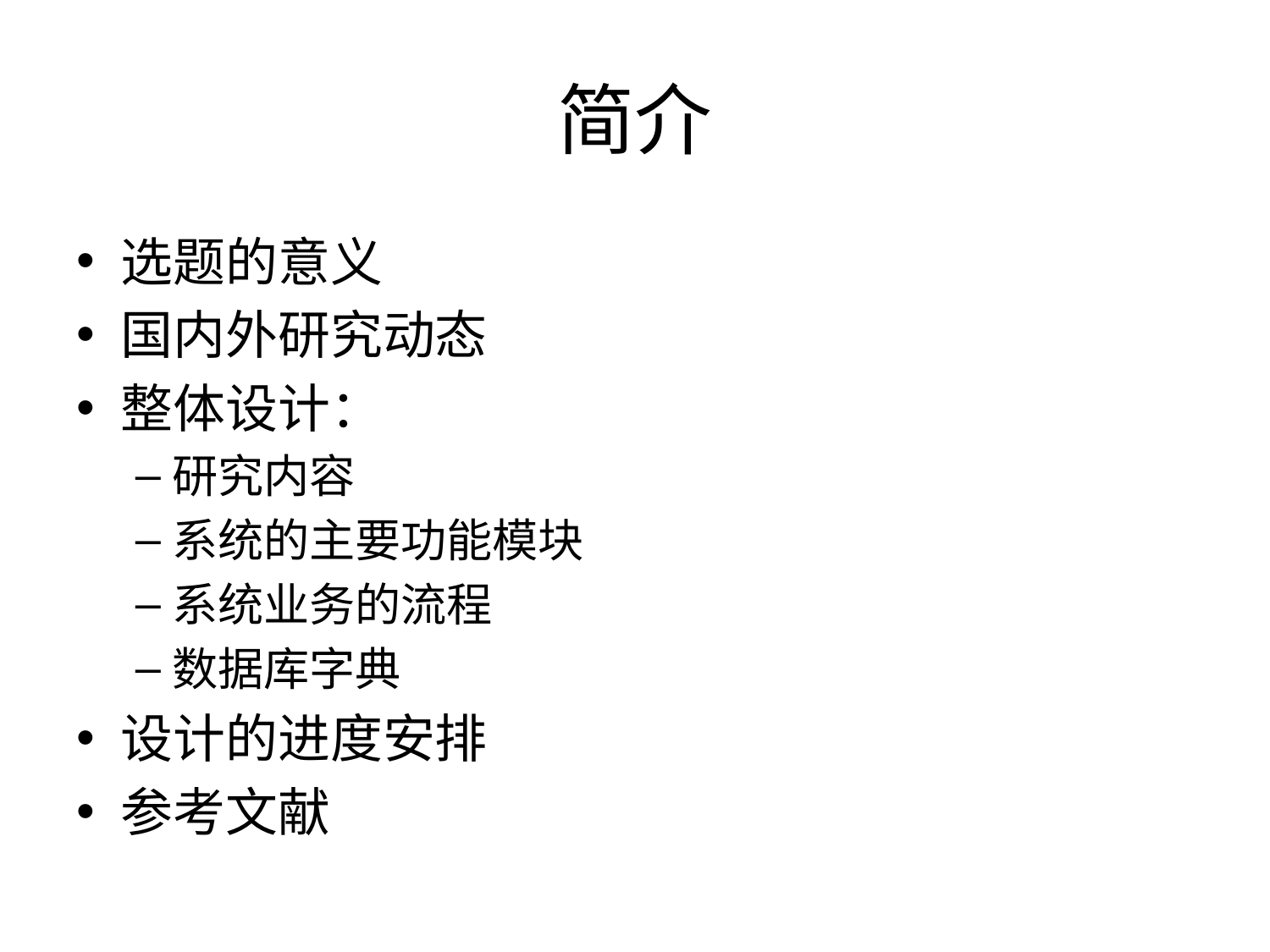

# 简介
选题的意义
国内外研究动态
整体设计：
研究内容
系统的主要功能模块
系统业务的流程
数据库字典
设计的进度安排
参考文献